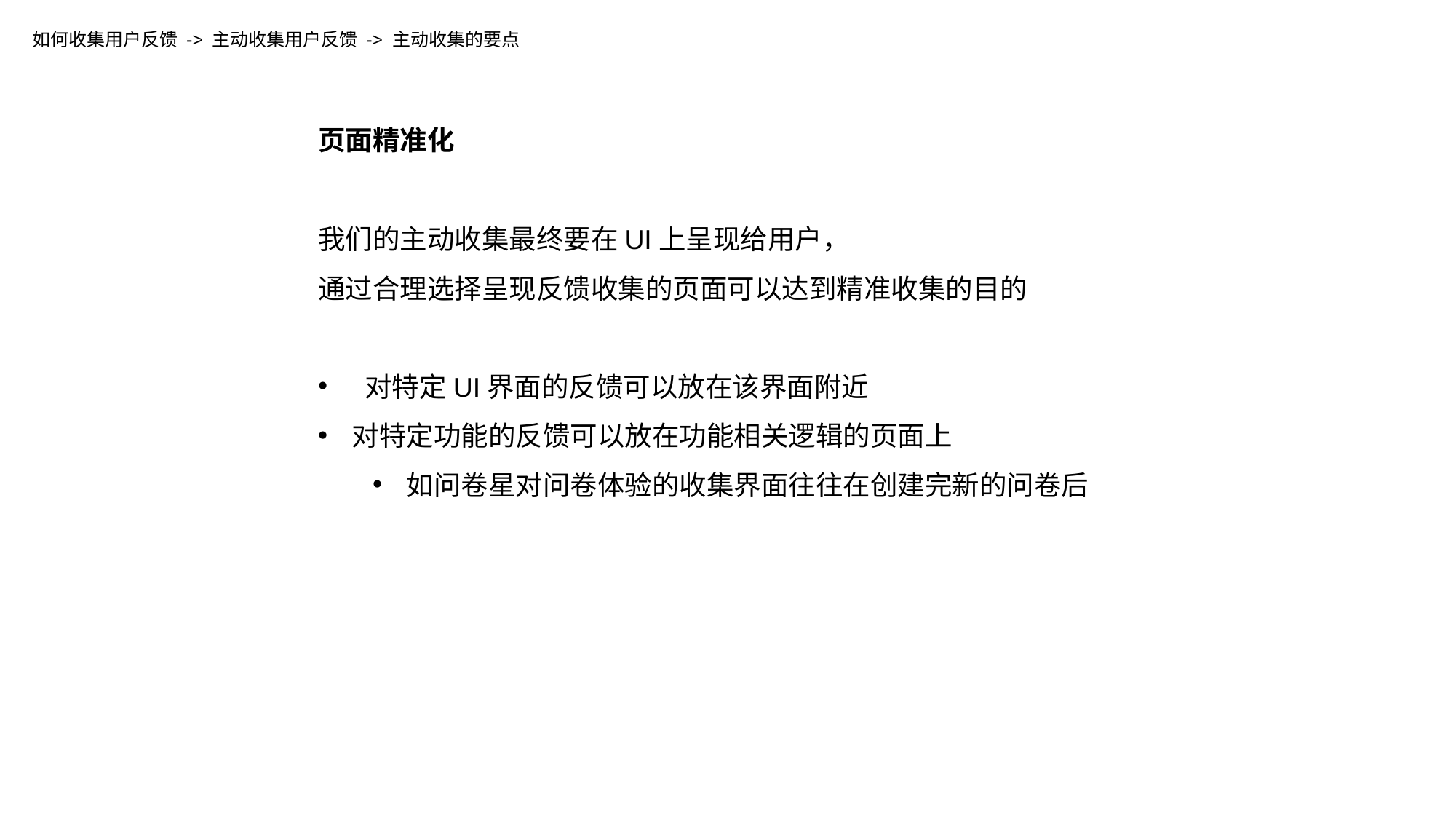

如何收集用户反馈 -> 主动收集用户反馈 -> 主动收集的要点
页面精准化
我们的主动收集最终要在UI上呈现给用户，
通过合理选择呈现反馈收集的页面可以达到精准收集的目的

 对特定UI界面的反馈可以放在该界面附近
对特定功能的反馈可以放在功能相关逻辑的页面上
如问卷星对问卷体验的收集界面往往在创建完新的问卷后